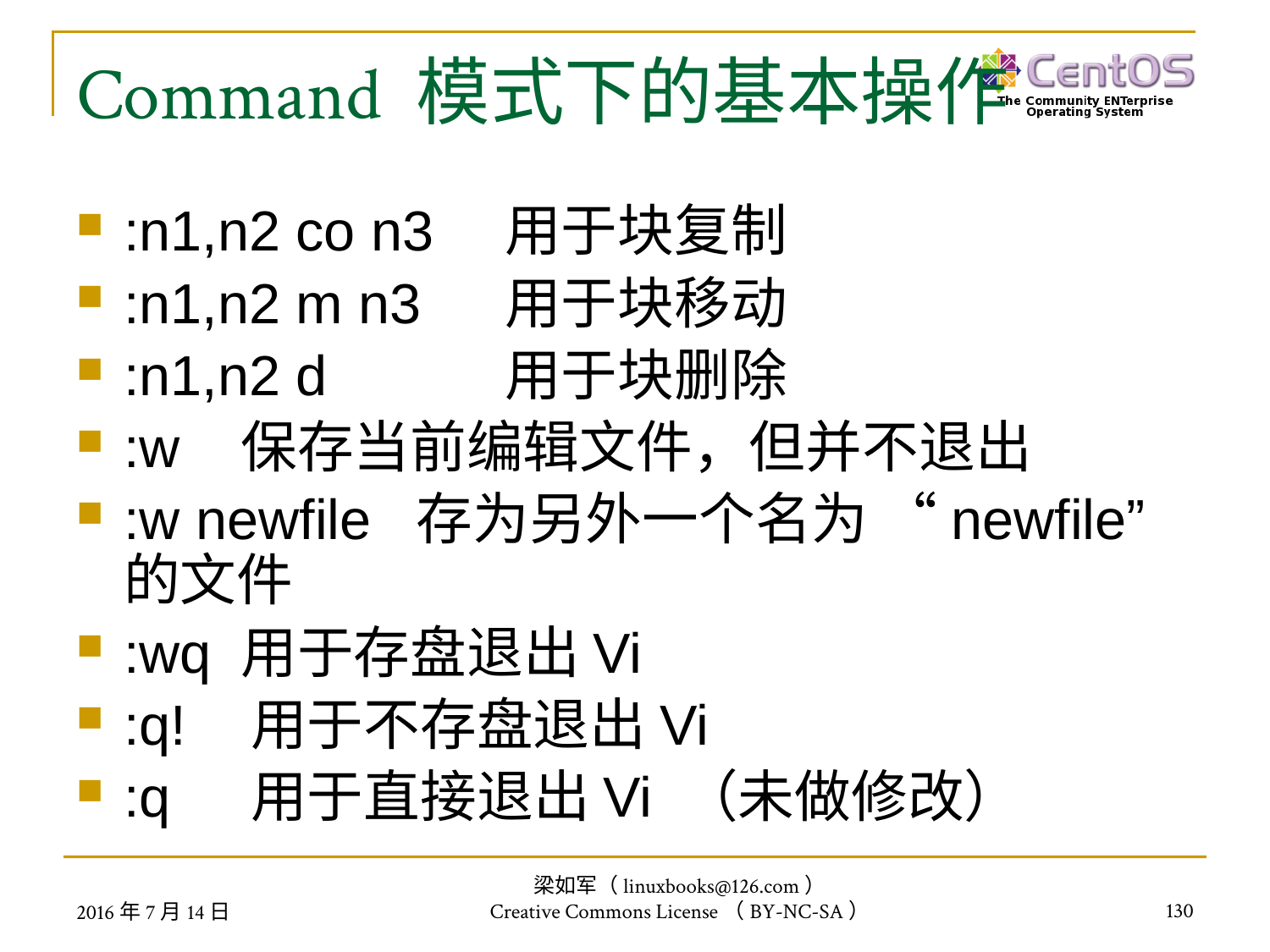

# Command 模式下的基本操作
:n1,n2 co n3 	用于块复制
:n1,n2 m n3 	用于块移动
:n1,n2 d 		用于块删除
:w   保存当前编辑文件，但并不退出
:w newfile  存为另外一个名为 “newfile” 的文件
:wq 用于存盘退出Vi
:q!	用于不存盘退出Vi
:q	用于直接退出Vi （未做修改）
梁如军（linuxbooks@126.com）
Creative Commons License（BY-NC-SA）
2016年7月14日
130